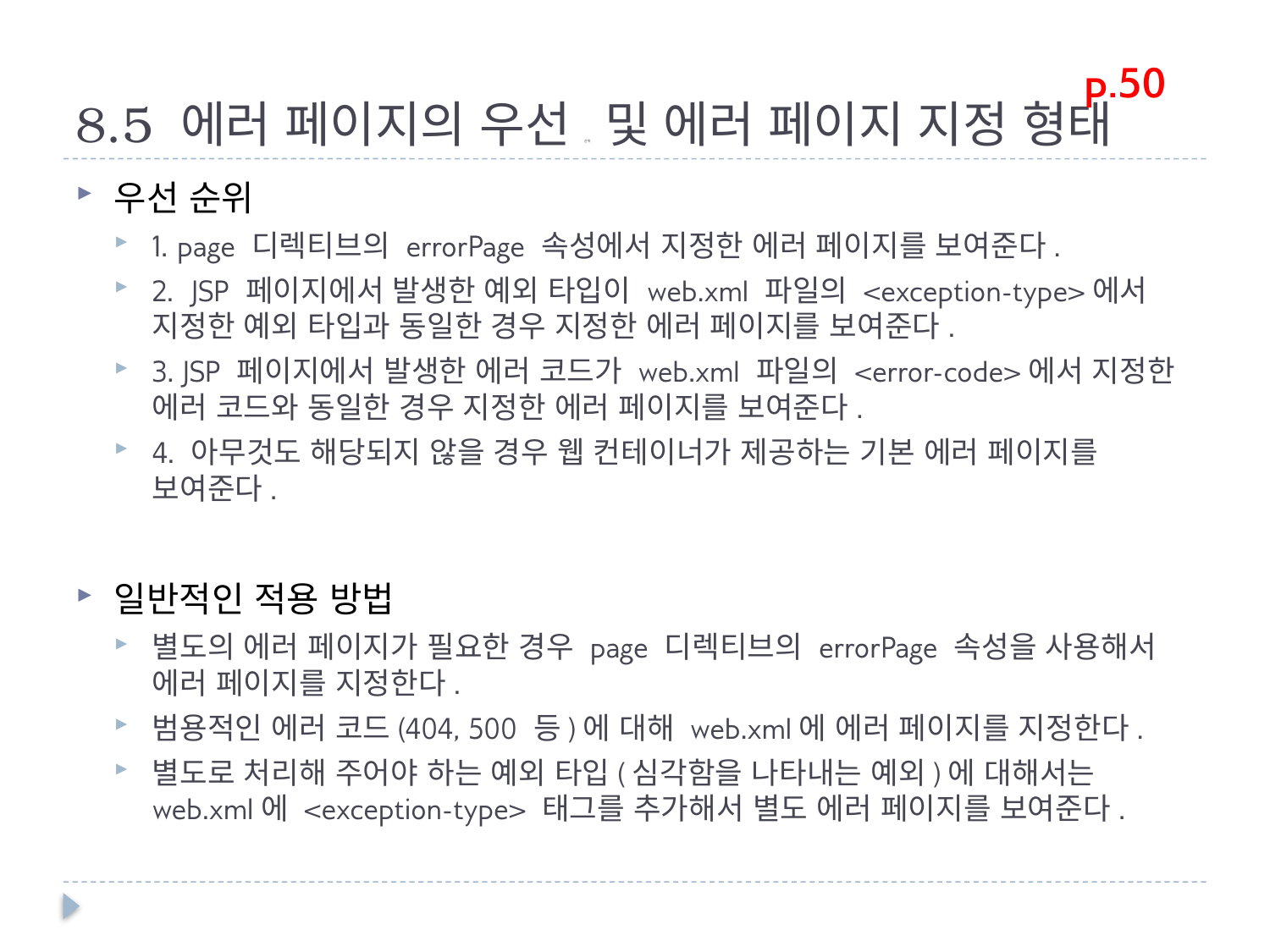

# 8.5 에러 페이지의 우선 순위 및 에러 페이지 지정 형태
p.50
우선 순위
1. page 디렉티브의 errorPage 속성에서 지정한 에러 페이지를 보여준다.
2.  JSP 페이지에서 발생한 예외 타입이 web.xml 파일의 <exception-type>에서 지정한 예외 타입과 동일한 경우 지정한 에러 페이지를 보여준다.
3. JSP 페이지에서 발생한 에러 코드가 web.xml 파일의 <error-code>에서 지정한 에러 코드와 동일한 경우 지정한 에러 페이지를 보여준다.
4. 아무것도 해당되지 않을 경우 웹 컨테이너가 제공하는 기본 에러 페이지를 보여준다.

일반적인 적용 방법
별도의 에러 페이지가 필요한 경우 page 디렉티브의 errorPage 속성을 사용해서 에러 페이지를 지정한다.
범용적인 에러 코드(404, 500 등)에 대해 web.xml에 에러 페이지를 지정한다.
별도로 처리해 주어야 하는 예외 타입(심각함을 나타내는 예외)에 대해서는 web.xml에 <exception-type> 태그를 추가해서 별도 에러 페이지를 보여준다.